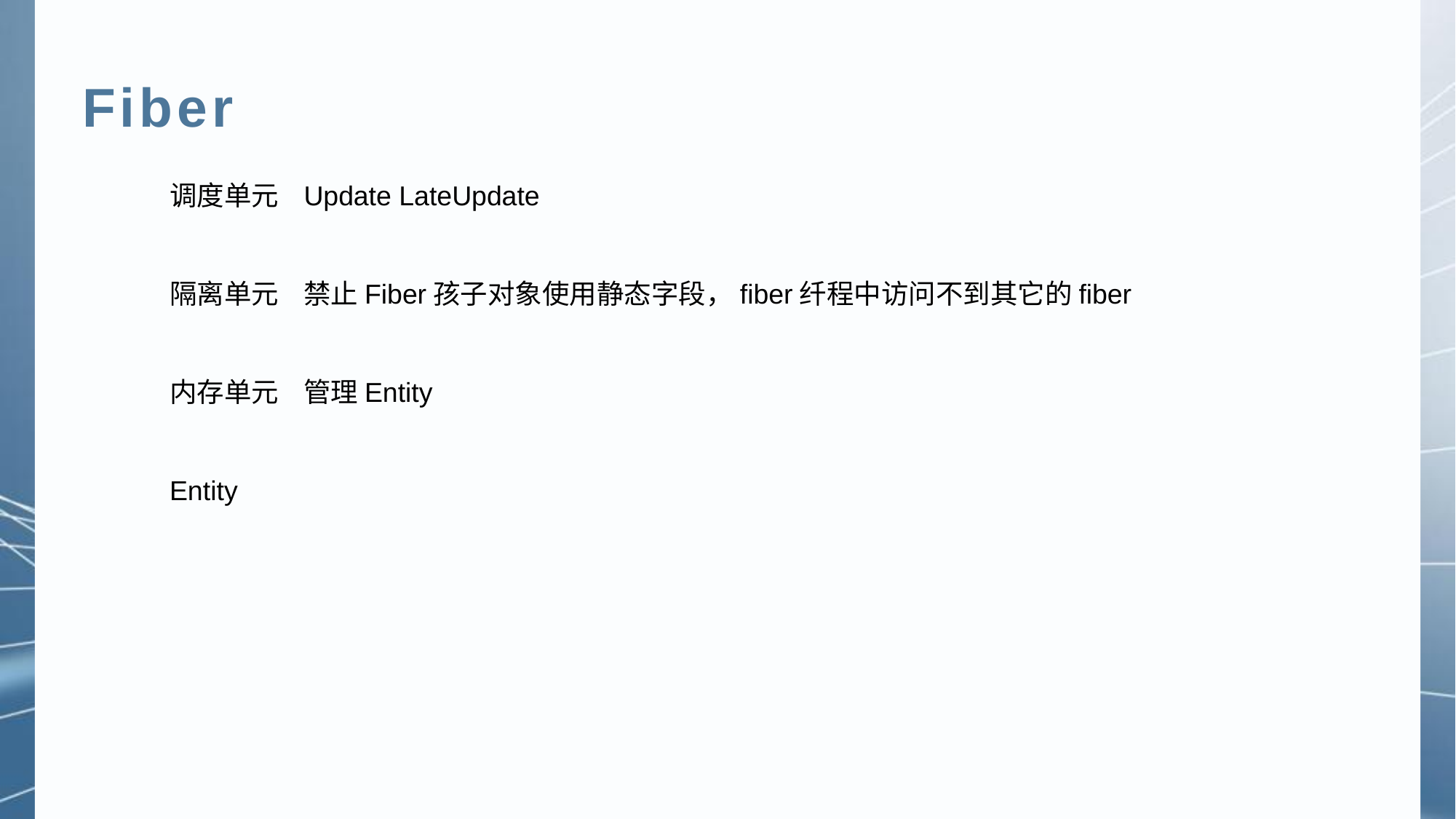

Fiber
调度单元   Update LateUpdate

隔离单元    禁止Fiber孩子对象使用静态字段，fiber纤程中访问不到其它的fiber

内存单元    管理Entity

Entity